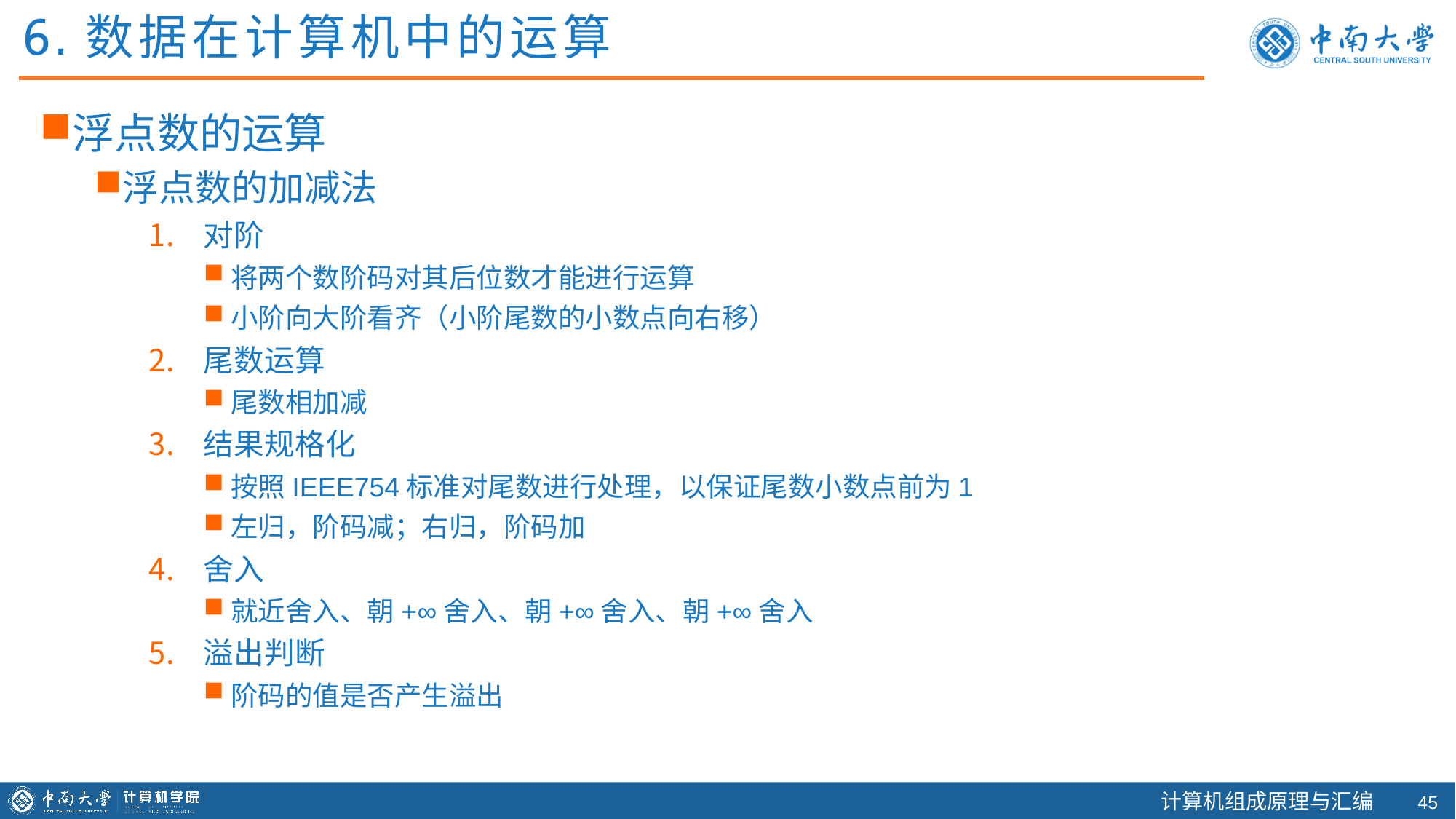

6.数据在计算机中的运算
浮点数的运算
浮点数的加减法
对阶
将两个数阶码对其后位数才能进行运算
小阶向大阶看齐（小阶尾数的小数点向右移）
尾数运算
尾数相加减
结果规格化
按照IEEE754标准对尾数进行处理，以保证尾数小数点前为1
左归，阶码减；右归，阶码加
舍入
就近舍入、朝+∞舍入、朝+∞舍入、朝+∞舍入
溢出判断
阶码的值是否产生溢出

45